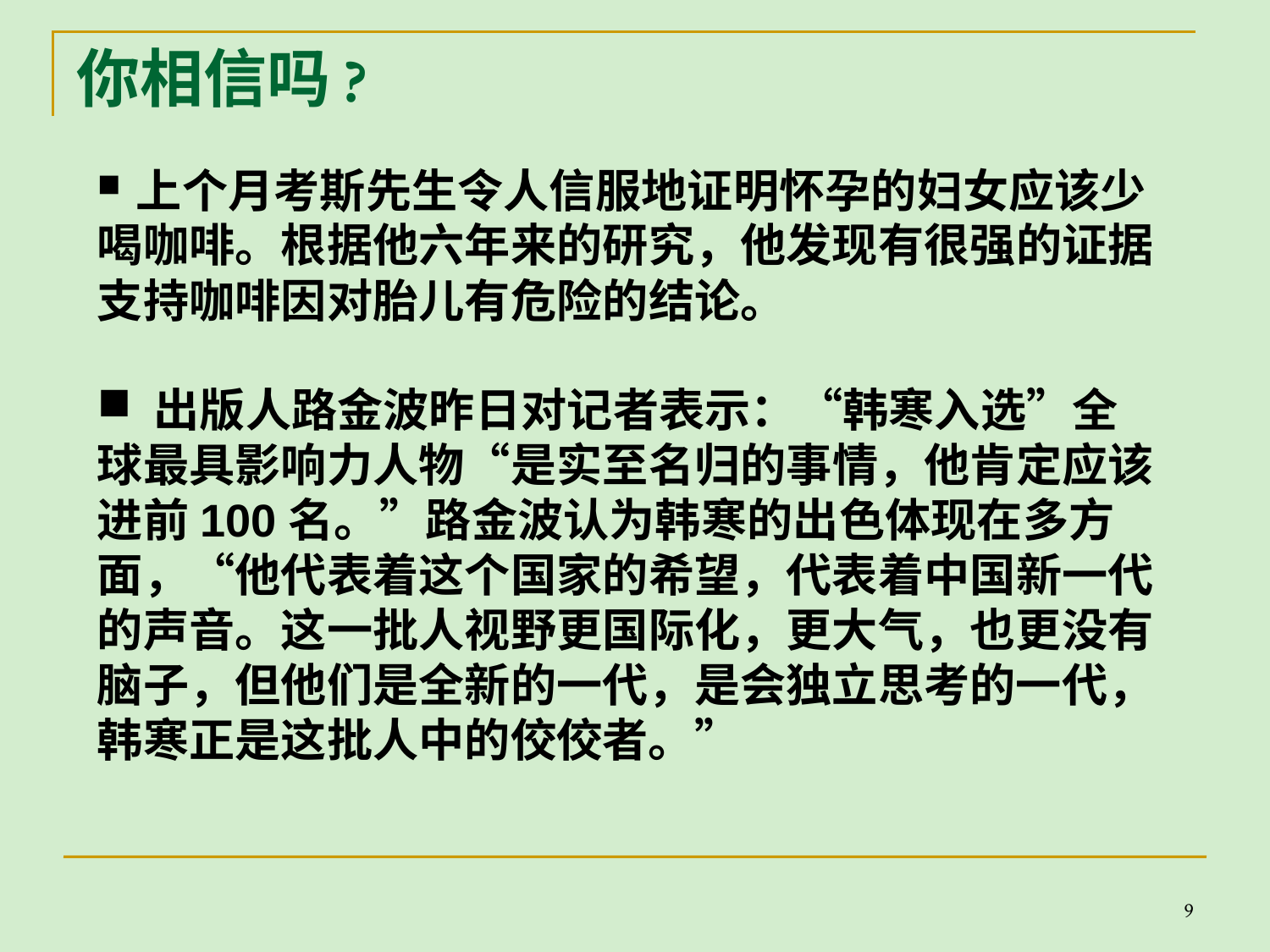

# 你相信吗?
 上个月考斯先生令人信服地证明怀孕的妇女应该少喝咖啡。根据他六年来的研究，他发现有很强的证据支持咖啡因对胎儿有危险的结论。

 出版人路金波昨日对记者表示：“韩寒入选”全球最具影响力人物“是实至名归的事情，他肯定应该进前100名。”路金波认为韩寒的出色体现在多方面，“他代表着这个国家的希望，代表着中国新一代的声音。这一批人视野更国际化，更大气，也更没有脑子，但他们是全新的一代，是会独立思考的一代，韩寒正是这批人中的佼佼者。”

|  |
| --- |
9